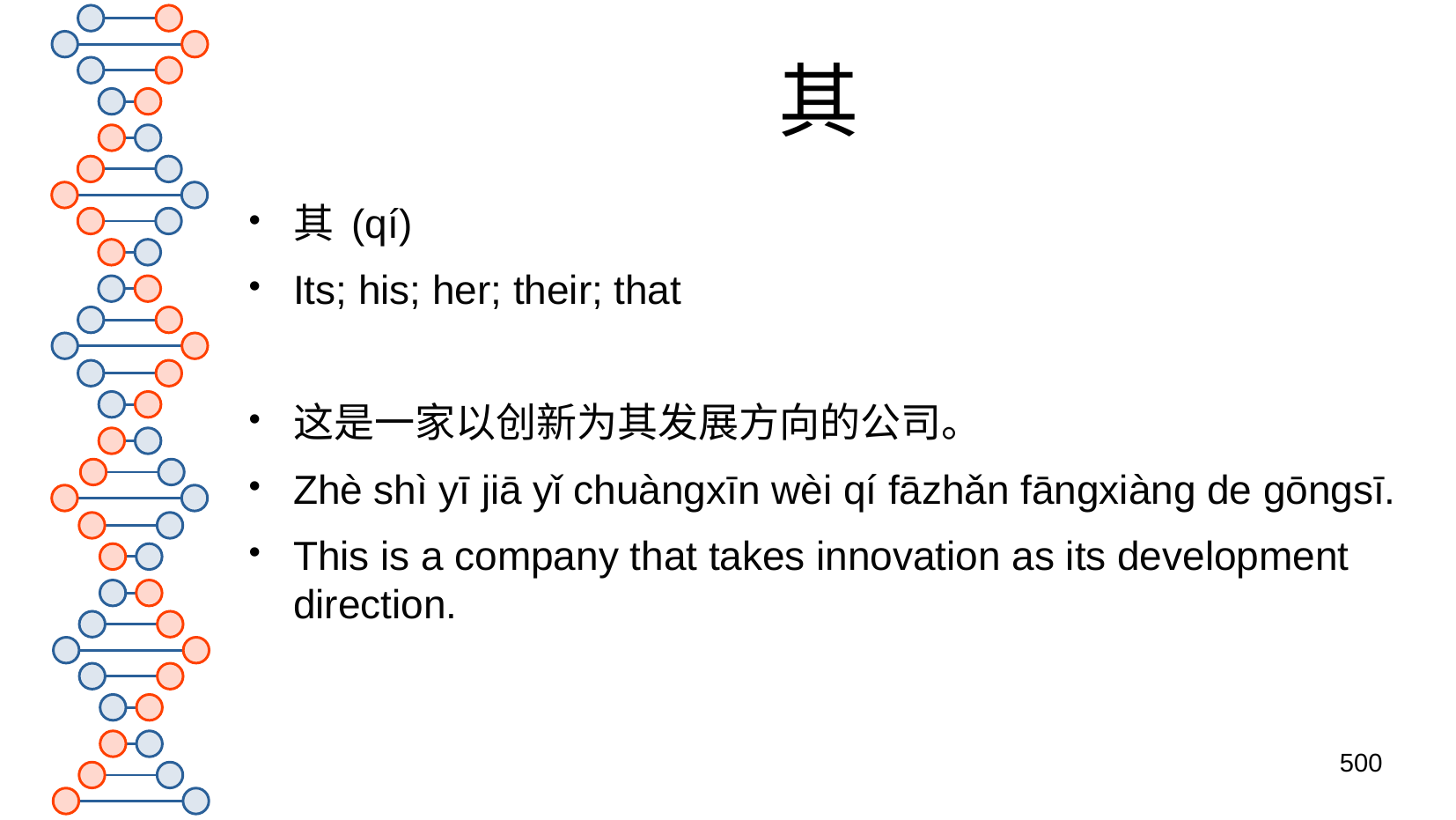

# 其
其 (qí)
Its; his; her; their; that

这是一家以创新为其发展方向的公司。
Zhè shì yī jiā yǐ chuàngxīn wèi qí fāzhǎn fāngxiàng de gōngsī.
This is a company that takes innovation as its development direction.

500